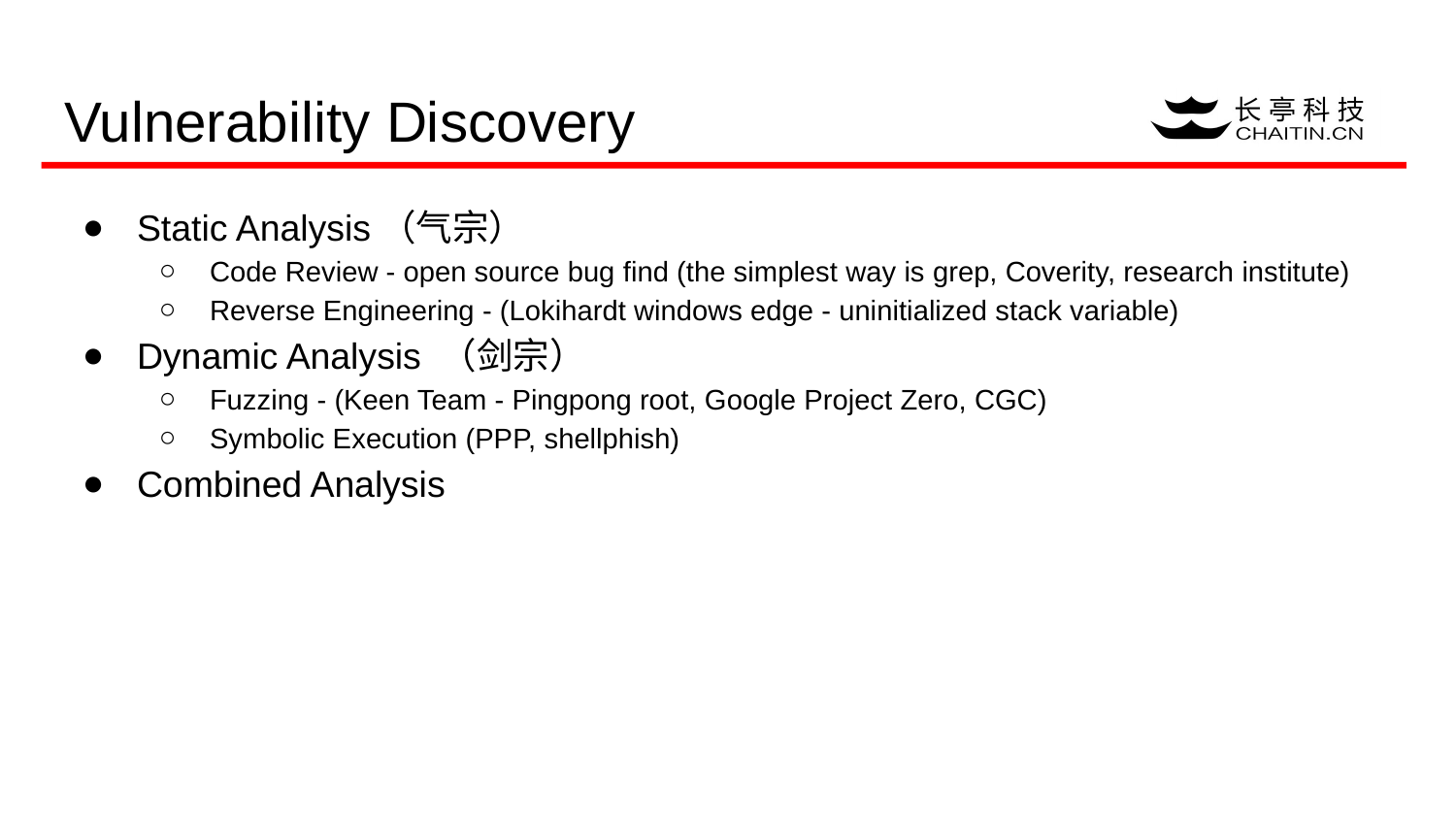

# Vulnerability Discovery
Static Analysis（气宗）
Code Review - open source bug find (the simplest way is grep, Coverity, research institute)
Reverse Engineering - (Lokihardt windows edge - uninitialized stack variable)
Dynamic Analysis （剑宗）
Fuzzing - (Keen Team - Pingpong root, Google Project Zero, CGC)
Symbolic Execution (PPP, shellphish)
Combined Analysis